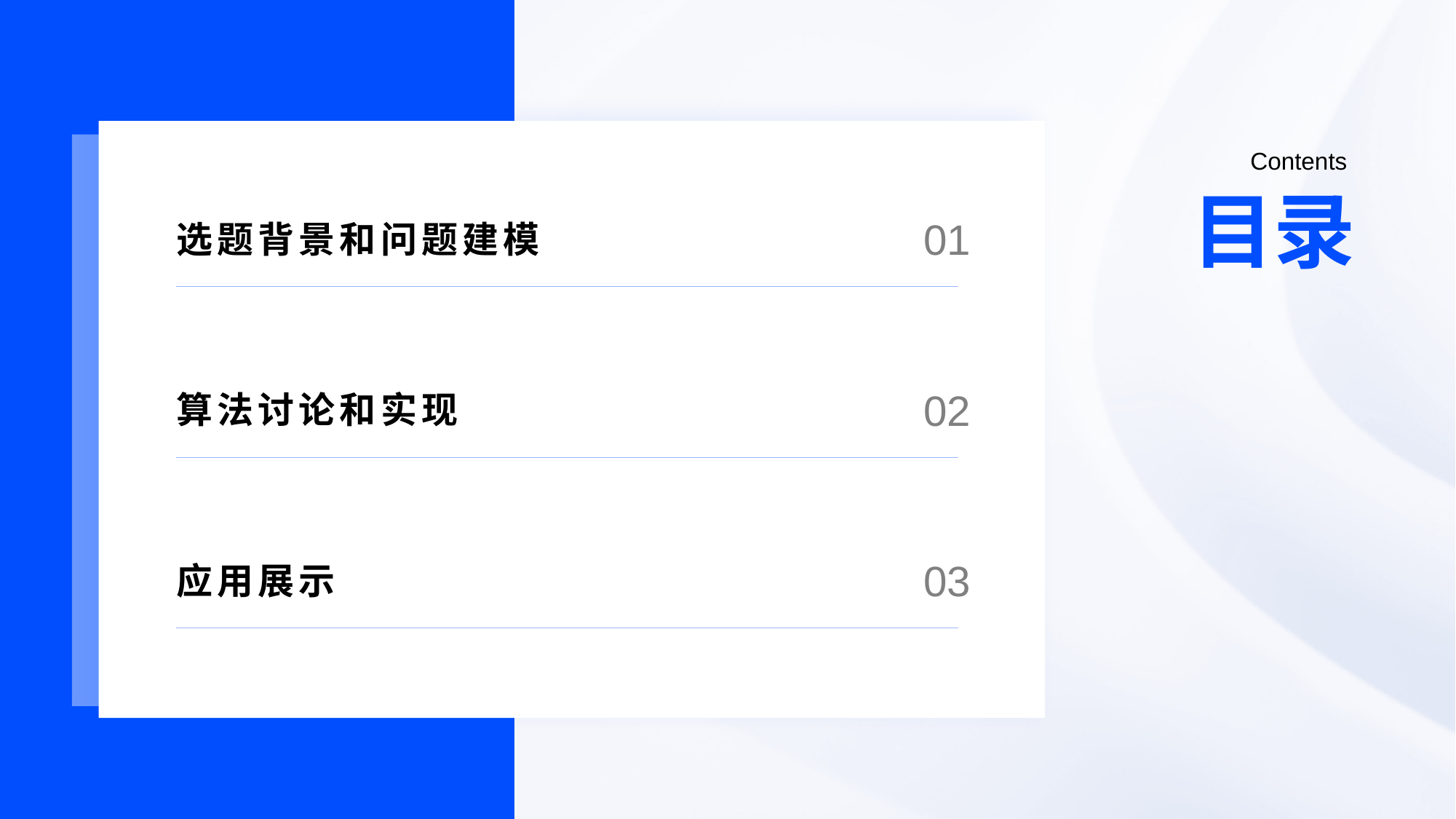

Contents
目录
选题背景和问题建模
01
算法讨论和实现
02
应用展示
03